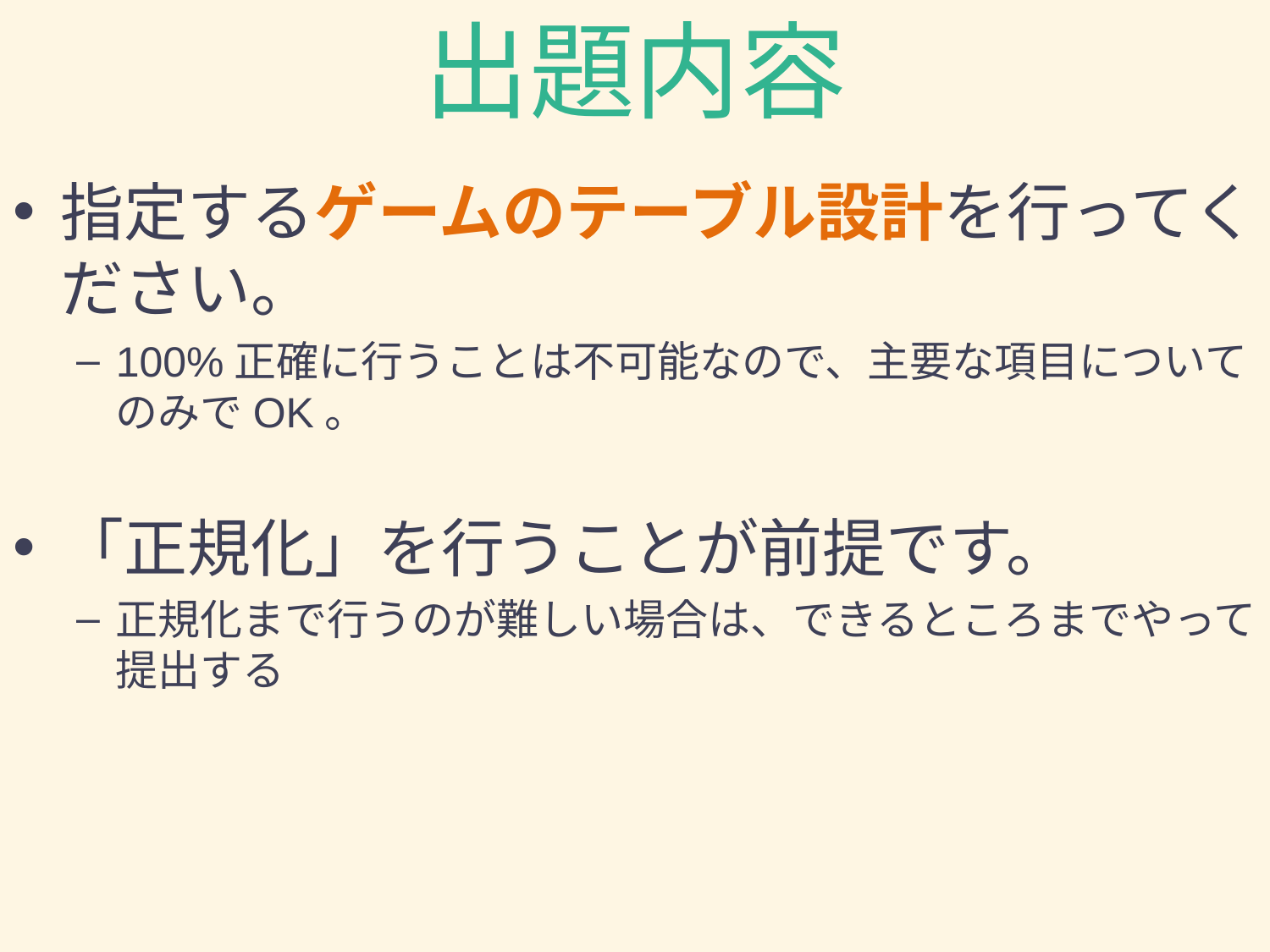

# 出題内容
指定するゲームのテーブル設計を行ってください。
100%正確に行うことは不可能なので、主要な項目についてのみでOK。
「正規化」を行うことが前提です。
正規化まで行うのが難しい場合は、できるところまでやって提出する